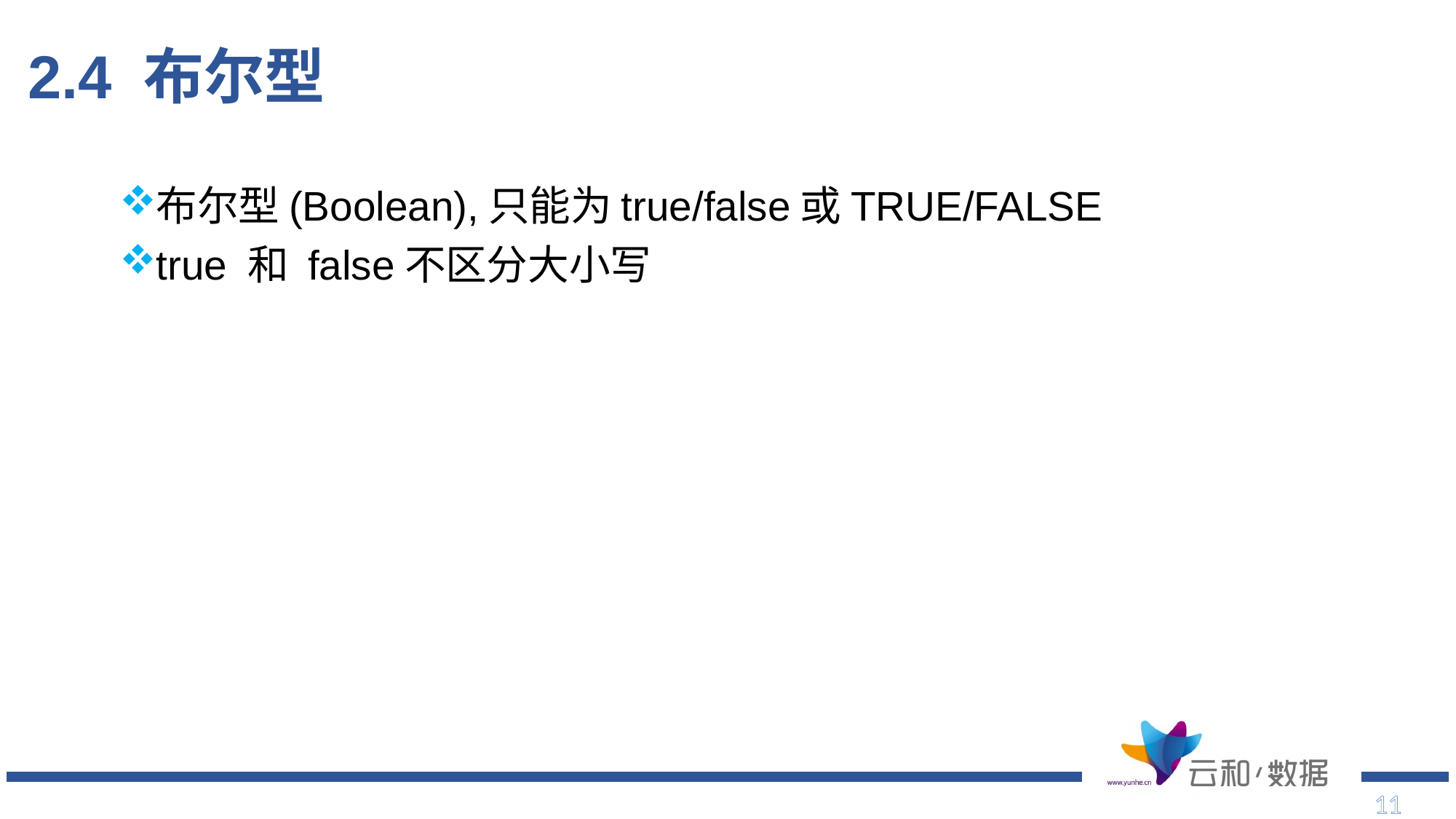

# 2.4 布尔型
布尔型(Boolean),只能为true/false或TRUE/FALSE
true 和 false不区分大小写